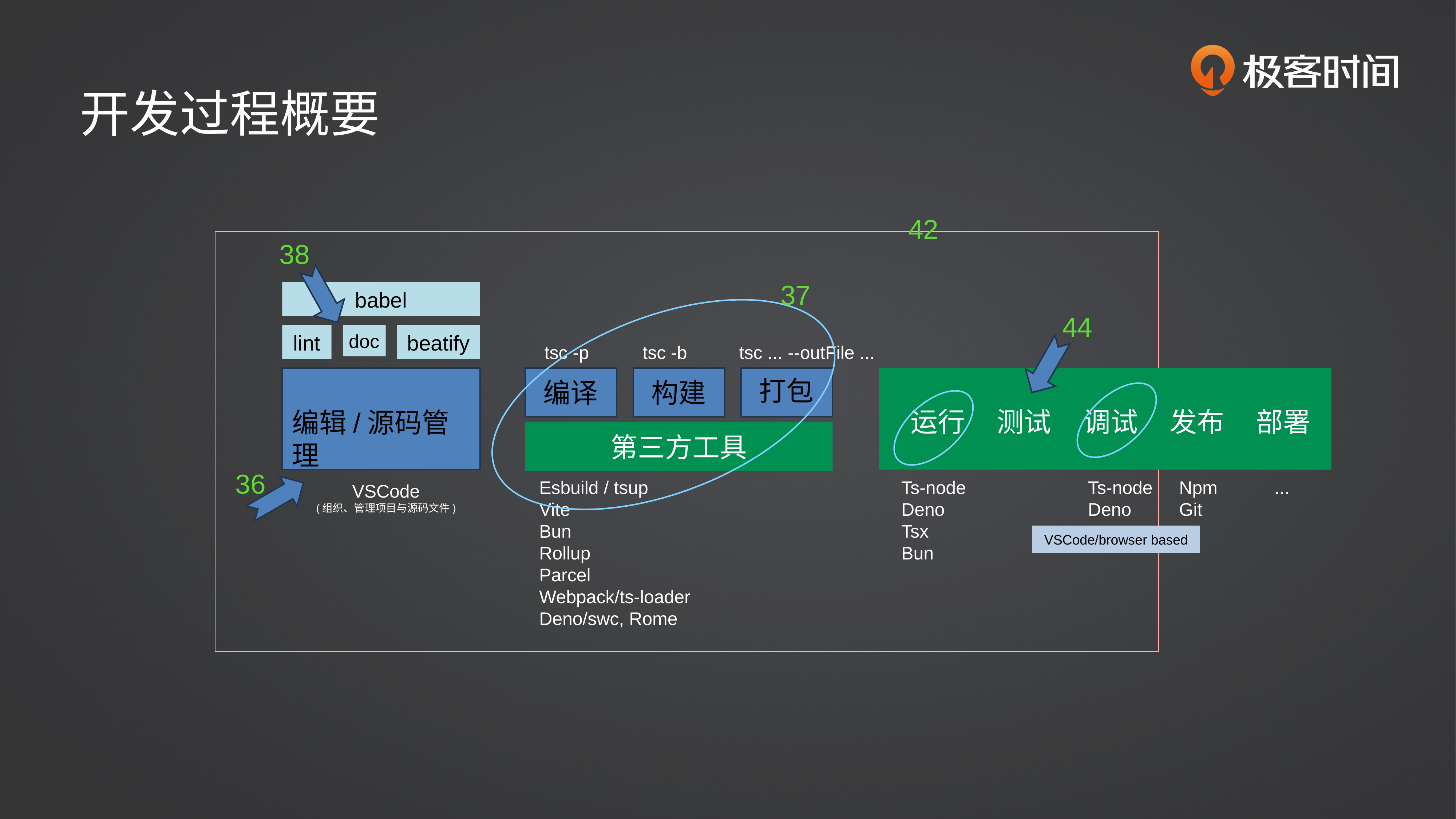

开发过程概要
42

38
37

babel
44

lint
doc
beatify
tsc -p
tsc -b
tsc ... --outFile ...

打包
编译
构建

运行
测试
调试
发布
部署
编辑/源码管理

第三方工具

36
Esbuild / tsup
Vite
Bun
Rollup
Parcel
Webpack/ts-loader
Deno/swc, Rome
Ts-node
Deno
Tsx
Bun
Ts-node
Deno
Npm
Git
…
...
VSCode
(组织、管理项目与源码文件)

VSCode/browser based